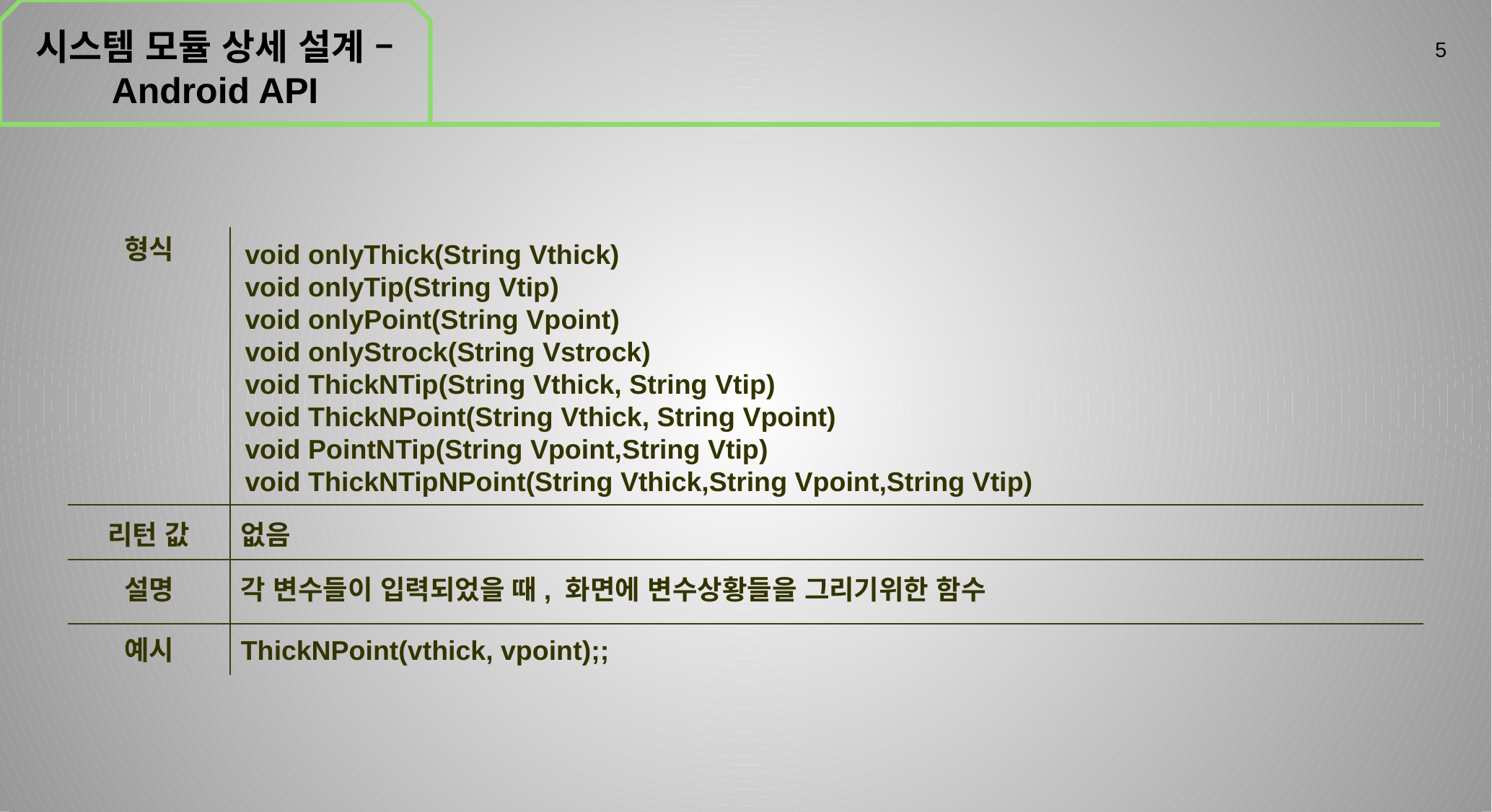

시스템 모듈 상세 설계 – Android API
5
형식
void onlyThick(String Vthick)
void onlyTip(String Vtip)
void onlyPoint(String Vpoint)
void onlyStrock(String Vstrock)
void ThickNTip(String Vthick, String Vtip)
void ThickNPoint(String Vthick, String Vpoint)
void PointNTip(String Vpoint,String Vtip)
void ThickNTipNPoint(String Vthick,String Vpoint,String Vtip)
리턴 값
없음
각 변수들이 입력되었을 때, 화면에 변수상황들을 그리기위한 함수
설명
예시
ThickNPoint(vthick, vpoint);;